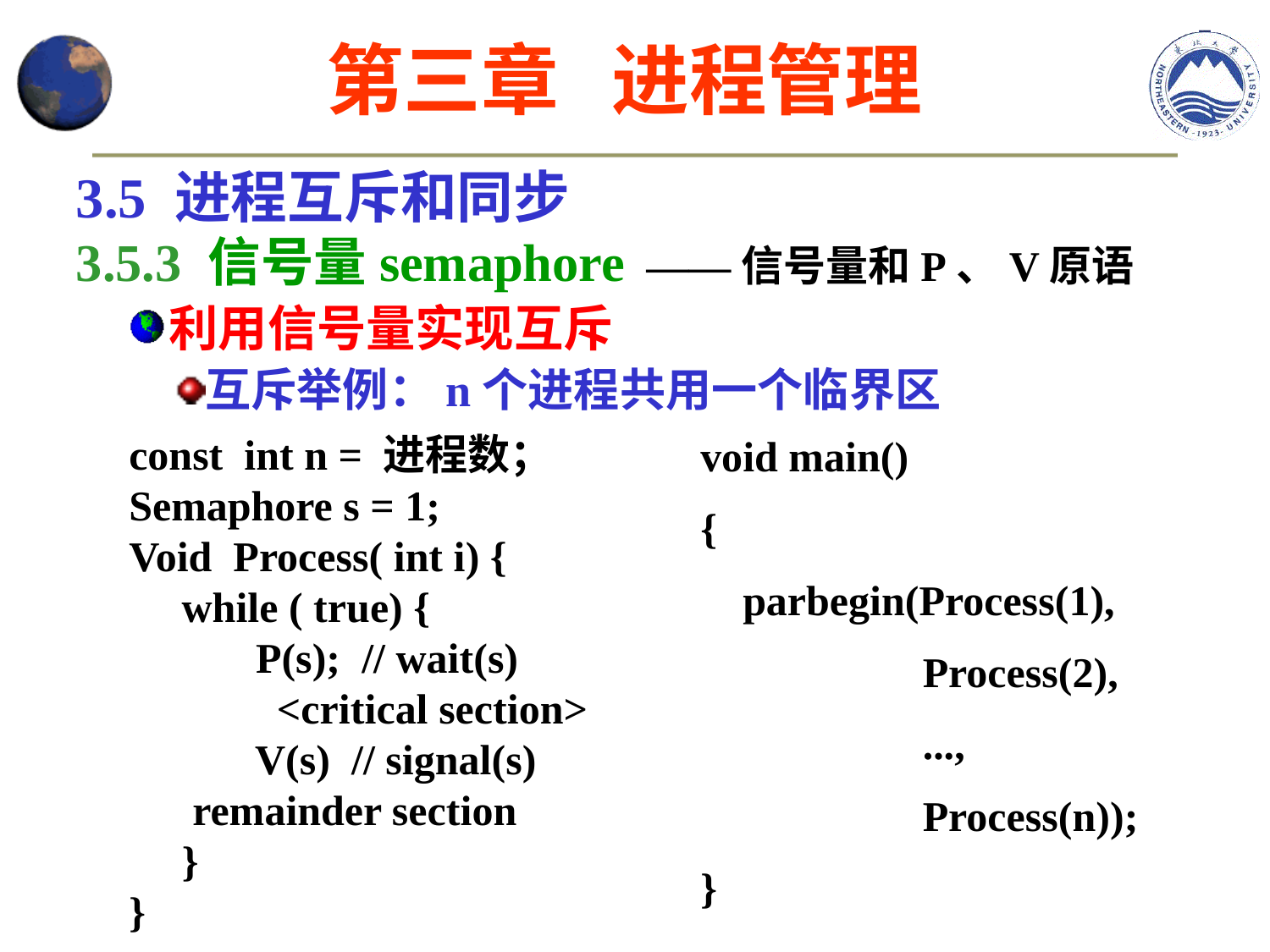

第三章   进程管理
3.5 进程互斥和同步
3.5.3 信号量semaphore  ——信号量和P、V原语
利用信号量实现互斥
互斥举例：n个进程共用一个临界区
const  int n = 进程数；Semaphore s = 1;
Void  Process( int i) {
     while ( true) {
            P(s);  // wait(s)
              <critical section>
            V(s)  // signal(s)
      remainder section
     }
}
void main()
{
    parbegin(Process(1),
                     Process(2),
                     ...,
                     Process(n));
}